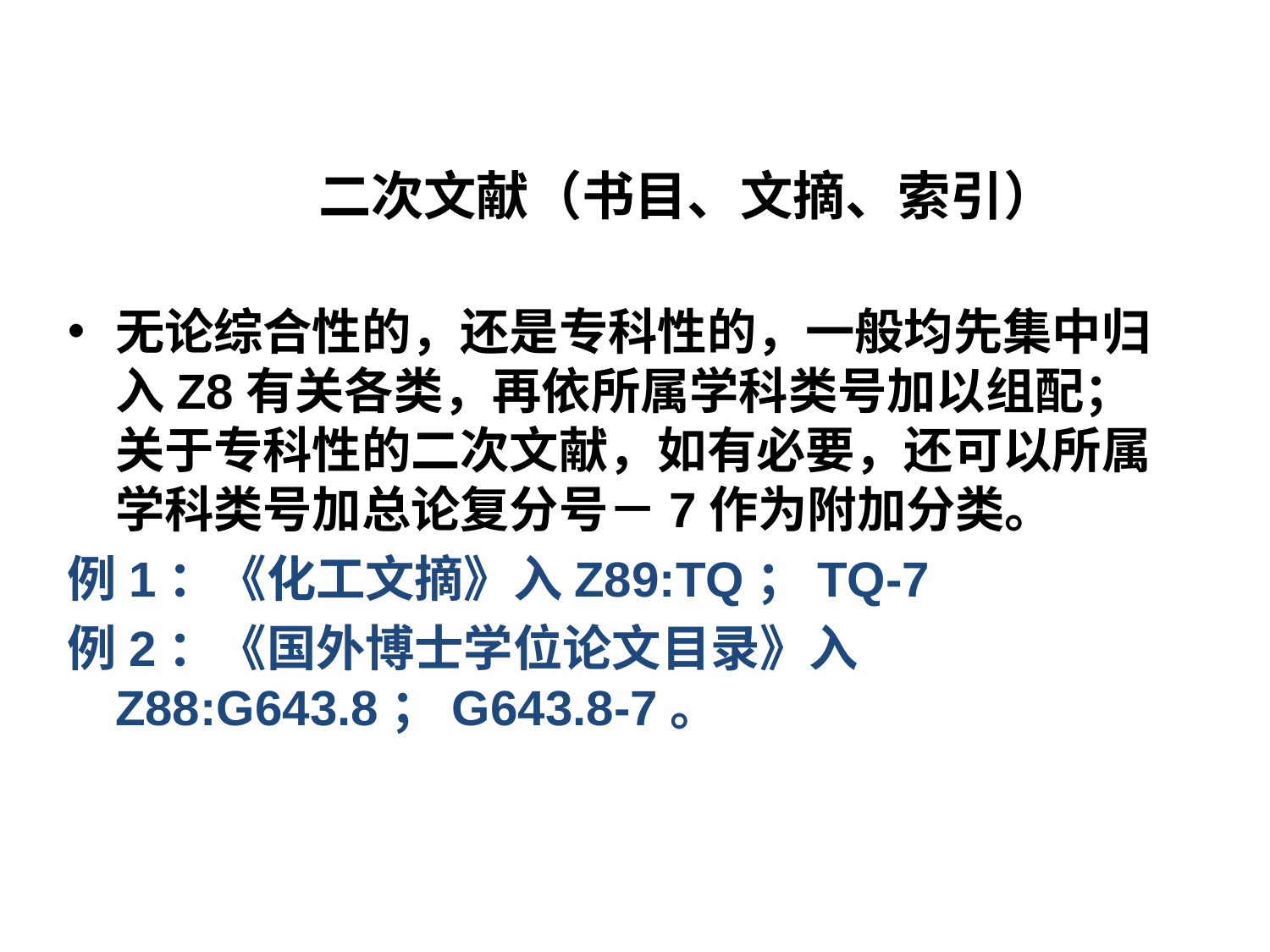

# 二次文献（书目、文摘、索引）
无论综合性的，还是专科性的，一般均先集中归入Z8有关各类，再依所属学科类号加以组配；关于专科性的二次文献，如有必要，还可以所属学科类号加总论复分号－7作为附加分类。
例1：《化工文摘》入Z89:TQ；TQ-7
例2：《国外博士学位论文目录》入Z88:G643.8；G643.8-7。